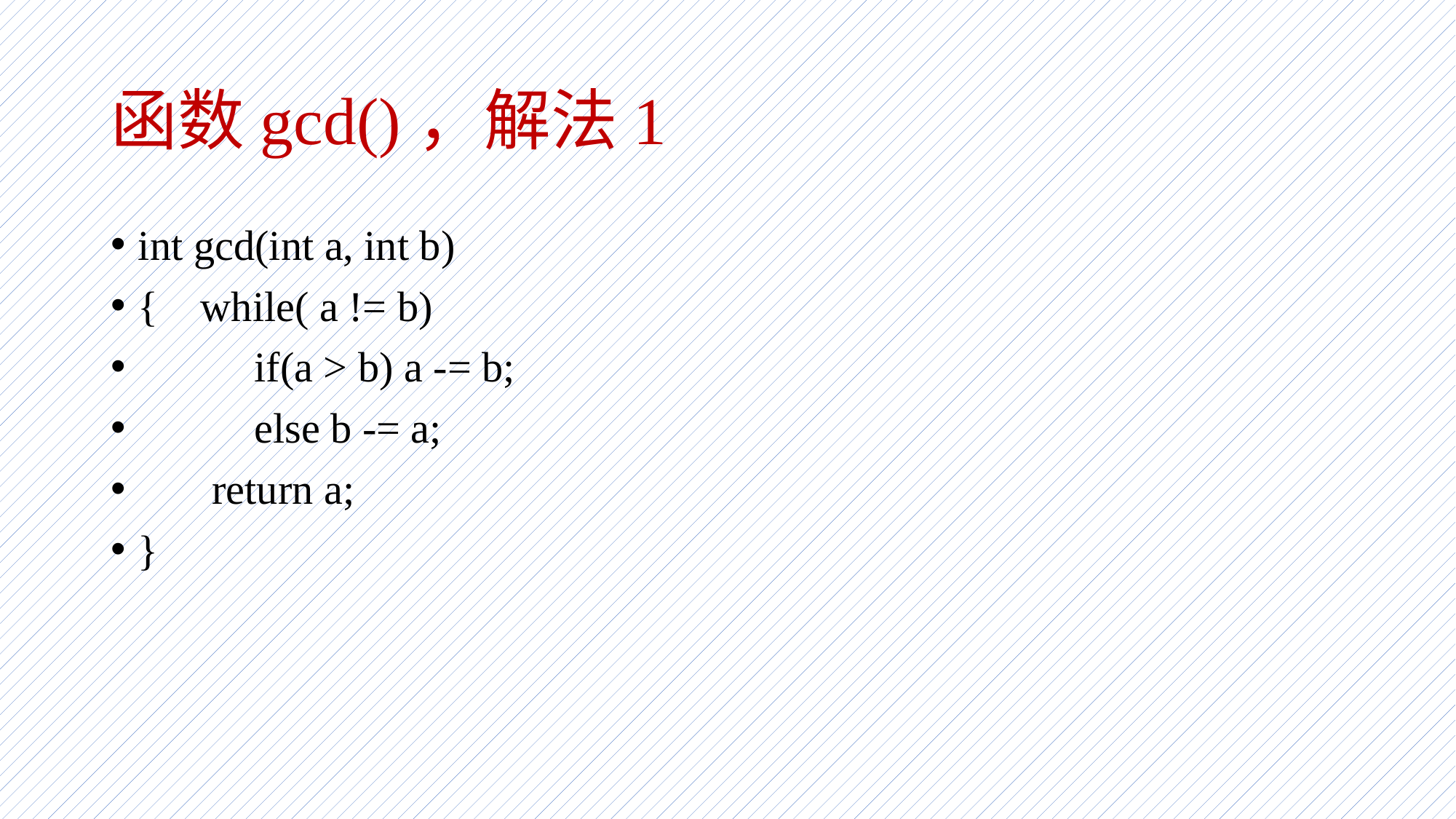

# 函数gcd()，解法1
int gcd(int a, int b)
{    while( a != b)
           if(a > b) a -= b;
           else b -= a;
       return a;
}